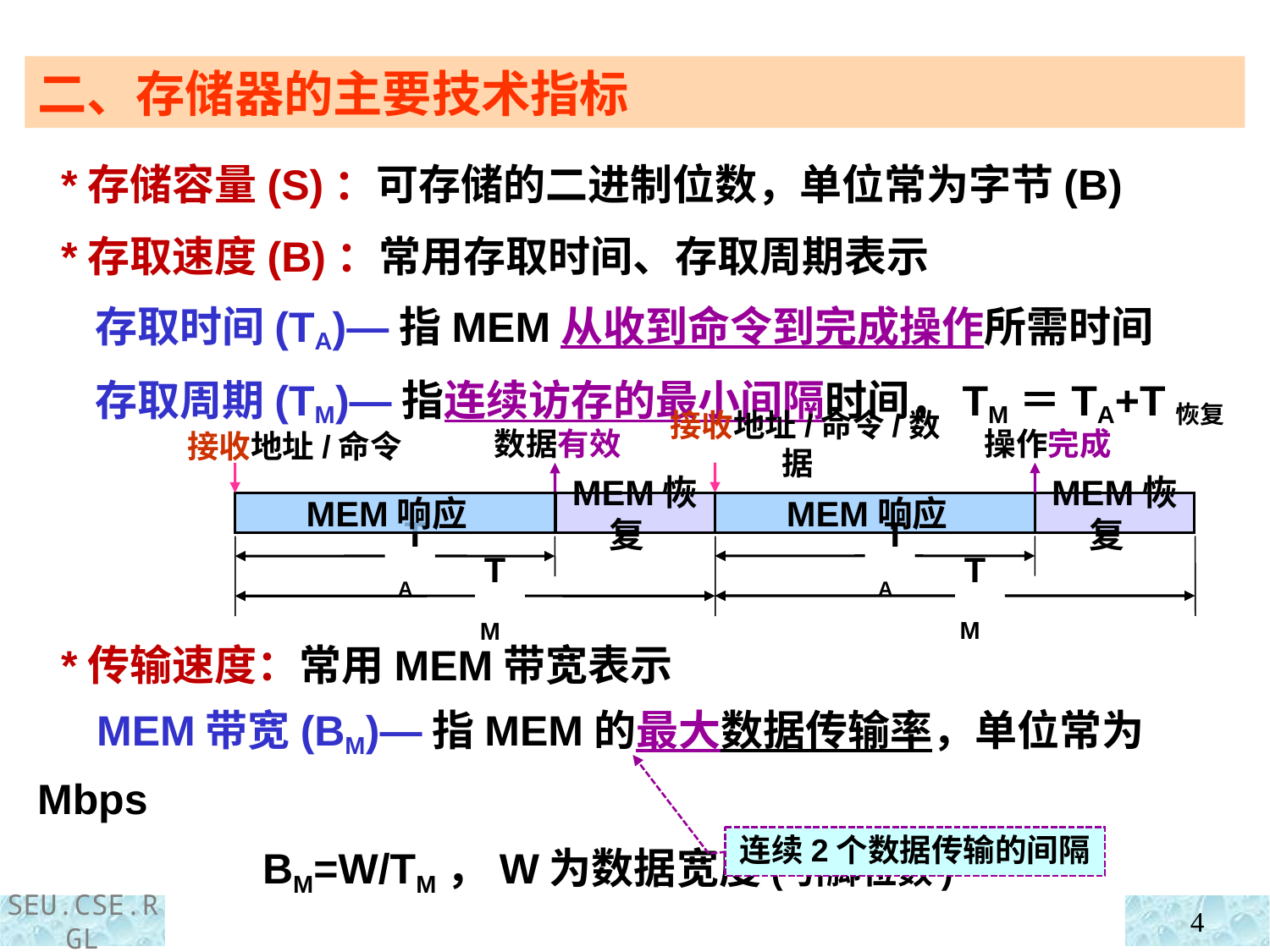

二、存储器的主要技术指标
  *存储容量(S)：可存储的二进制位数，单位常为字节(B)
  *存取速度(B)：常用存取时间、存取周期表示
     存取时间(TA)—指MEM从收到命令到完成操作所需时间
     存取周期(TM)—指连续访存的最小间隔时间，TM＝TA+T恢复
接收地址/命令
数据有效
操作完成
接收地址/命令/数据

MEM恢复
MEM恢复
MEM响应
MEM响应
TA

TA

TM
TM

  *传输速度：常用MEM带宽表示
     MEM带宽(BM)—指MEM的最大数据传输率，单位常为Mbps
                   BM=W/TM，W为数据宽度(引脚位数)
连续2个数据传输的间隔
4